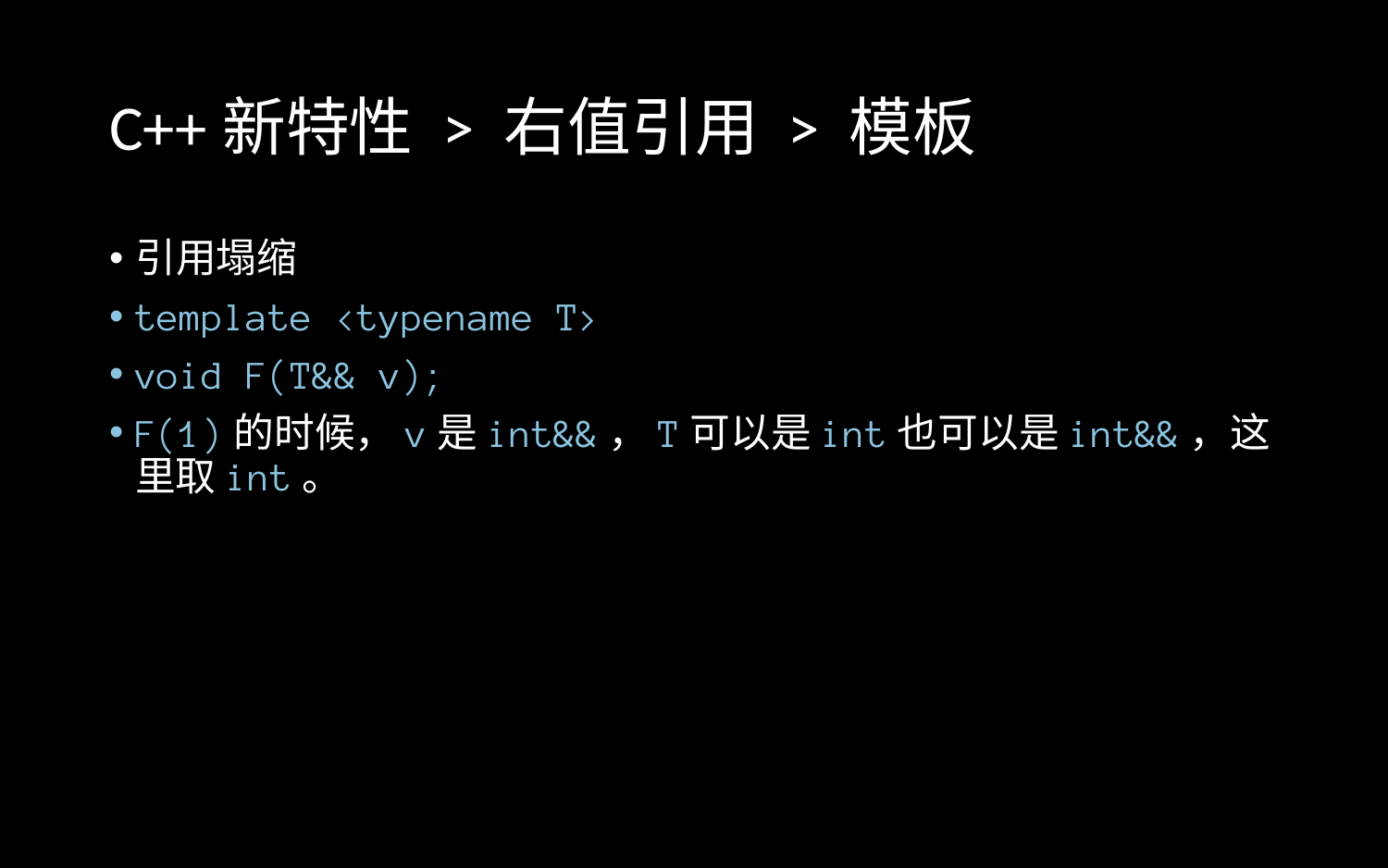

# C++新特性 > 右值引用 > 模板
引用塌缩
template <typename T>
void F(T&& v);
F(1)的时候，v是int&&，T可以是int也可以是int&&，这里取int。